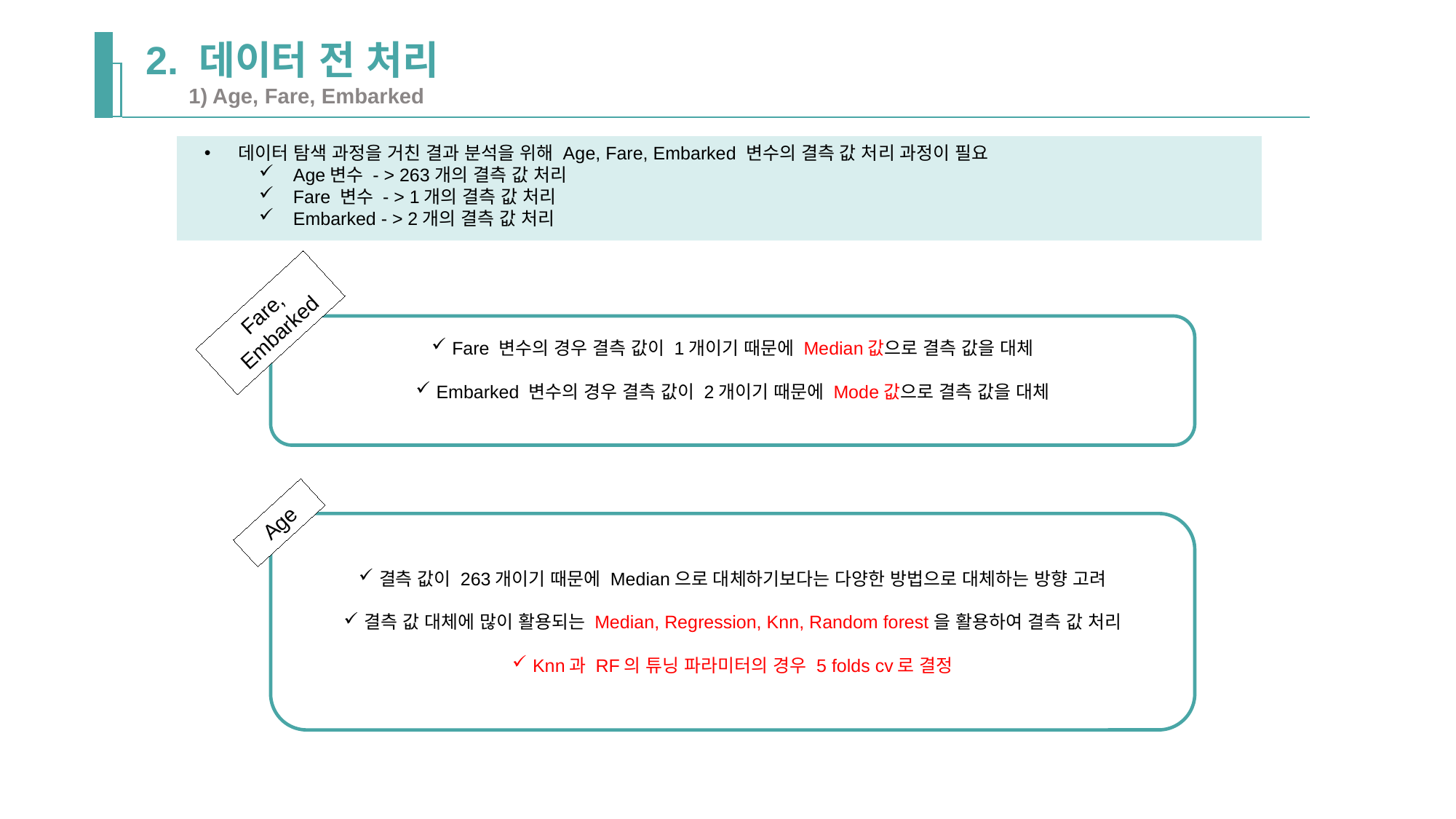

2. 데이터 전 처리

1) Age, Fare, Embarked

데이터 탐색 과정을 거친 결과 분석을 위해 Age, Fare, Embarked 변수의 결측 값 처리 과정이 필요
Age변수 - > 263개의 결측 값 처리
Fare 변수 - > 1개의 결측 값 처리
Embarked - > 2개의 결측 값 처리

Fare, Embarked
Fare 변수의 경우 결측 값이 1개이기 때문에 Median값으로 결측 값을 대체

Embarked 변수의 경우 결측 값이 2개이기 때문에 Mode값으로 결측 값을 대체

Age
결측 값이 263개이기 때문에 Median으로 대체하기보다는 다양한 방법으로 대체하는 방향 고려

결측 값 대체에 많이 활용되는 Median, Regression, Knn, Random forest을 활용하여 결측 값 처리

Knn과 RF의 튜닝 파라미터의 경우 5 folds cv로 결정